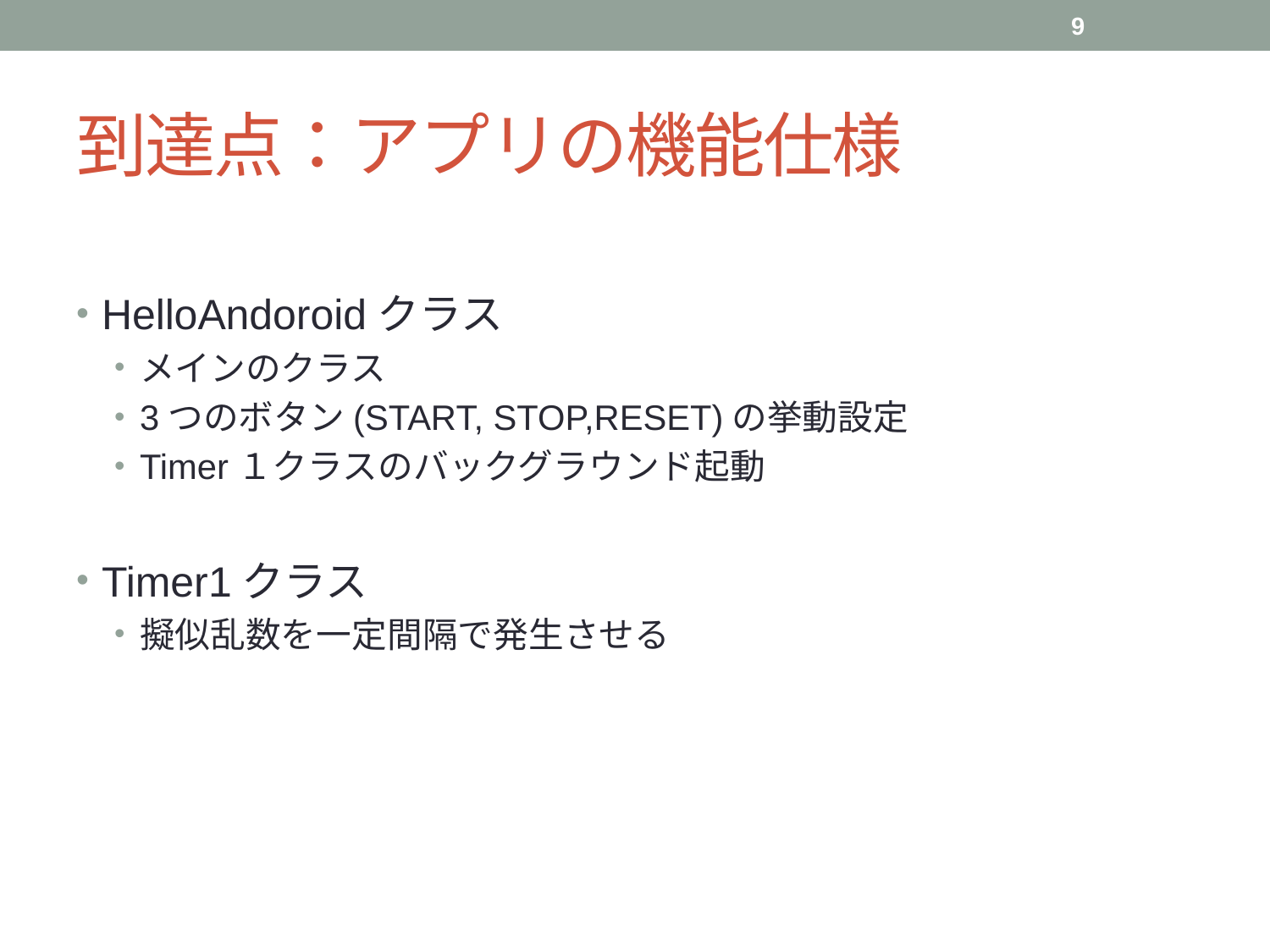

9
# 到達点：アプリの機能仕様

HelloAndoroidクラス
メインのクラス
3つのボタン(START, STOP,RESET)の挙動設定
Timer１クラスのバックグラウンド起動

Timer1クラス
擬似乱数を一定間隔で発生させる